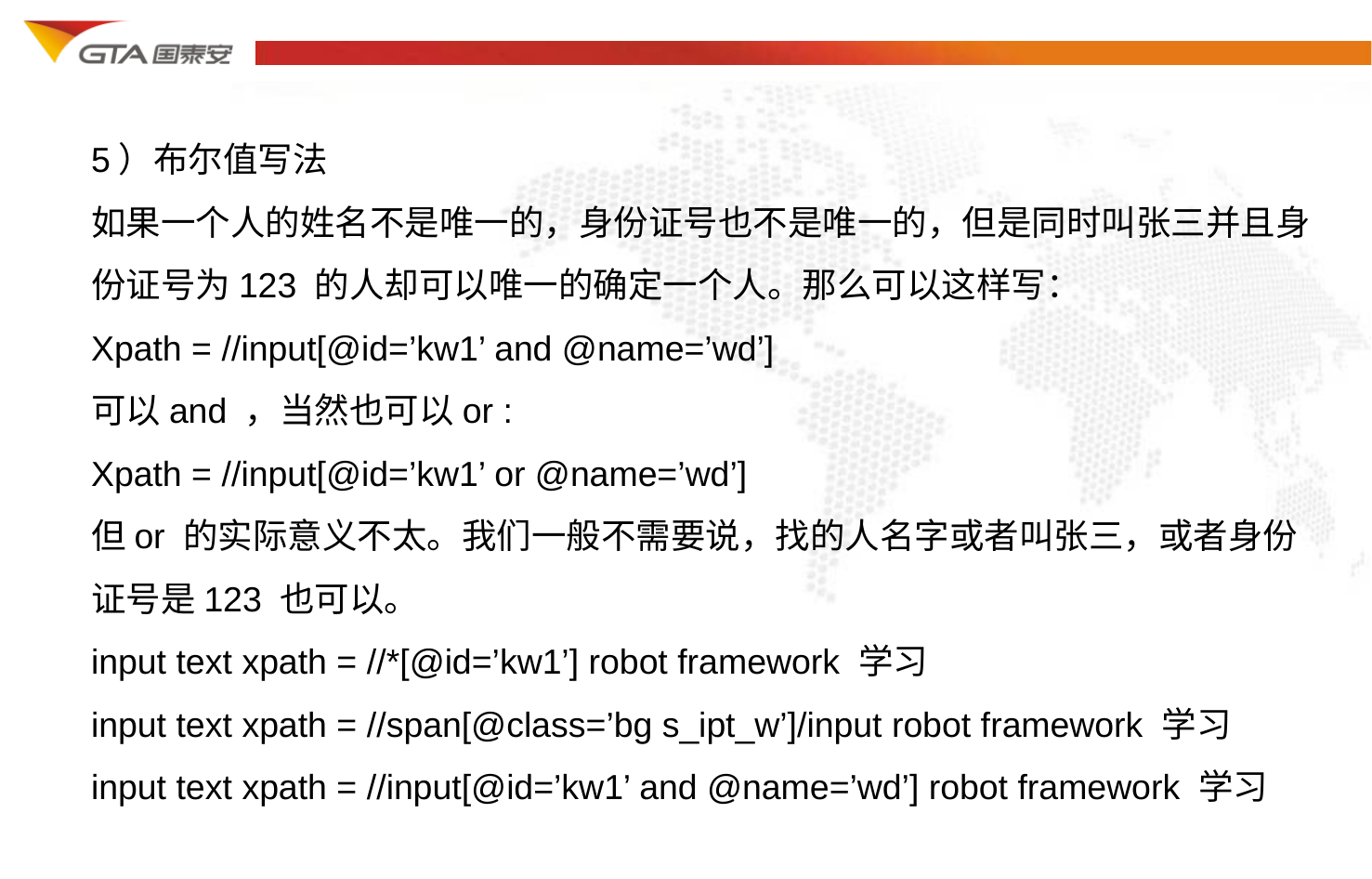

5）布尔值写法
如果一个人的姓名不是唯一的，身份证号也不是唯一的，但是同时叫张三并且身
份证号为123 的人却可以唯一的确定一个人。那么可以这样写：
Xpath = //input[@id=’kw1’ and @name=’wd’]
可以and ，当然也可以or :
Xpath = //input[@id=’kw1’ or @name=’wd’]
但or 的实际意义不太。我们一般不需要说，找的人名字或者叫张三，或者身份
证号是123 也可以。
input text xpath = //*[@id=’kw1’] robot framework 学习
input text xpath = //span[@class=’bg s_ipt_w’]/input robot framework 学习
input text xpath = //input[@id=’kw1’ and @name=’wd’] robot framework 学习